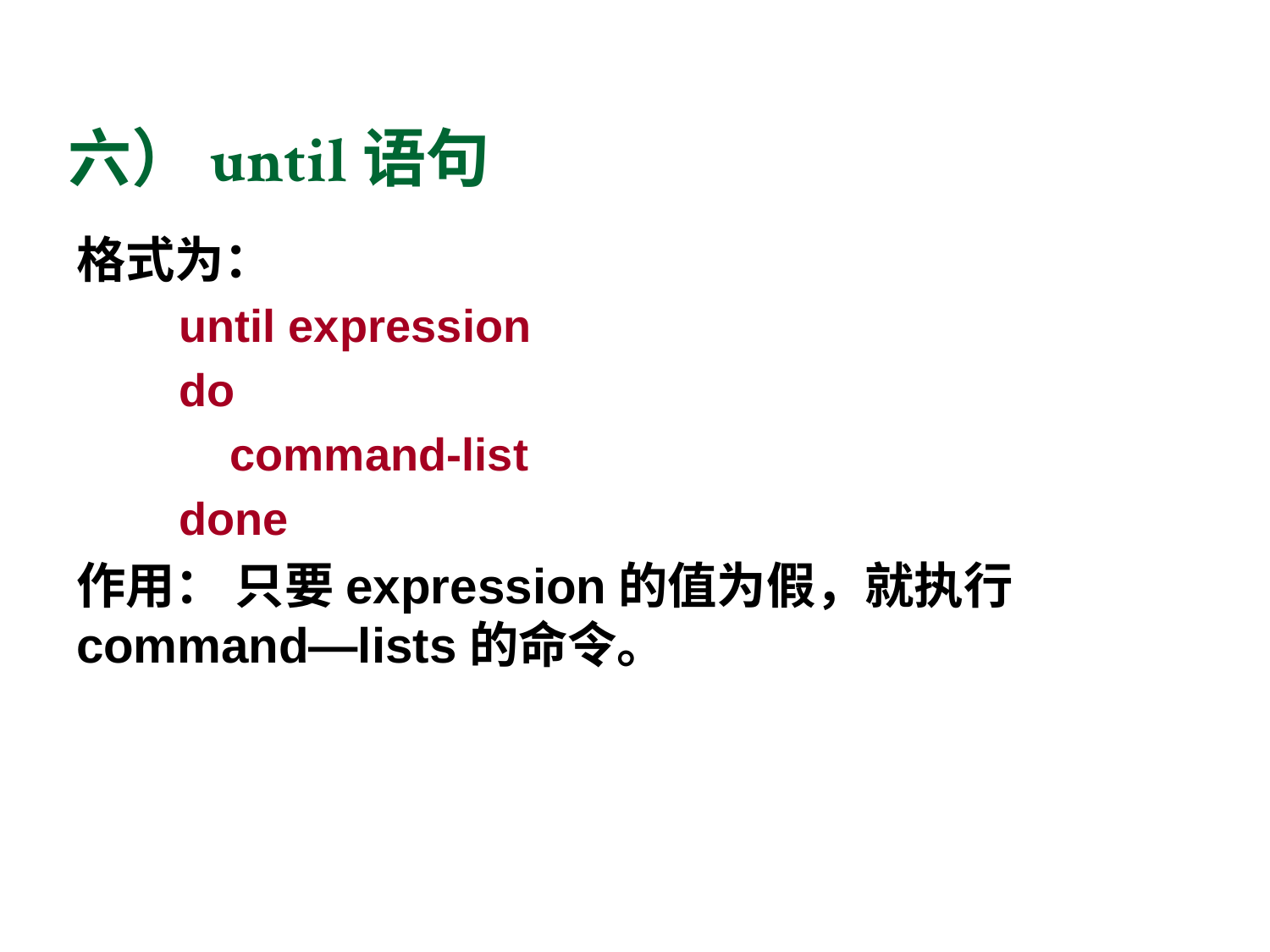

# 六）until语句
格式为：
until expression
do
    command-list
done
作用： 只要expression的值为假，就执行command—lists的命令。